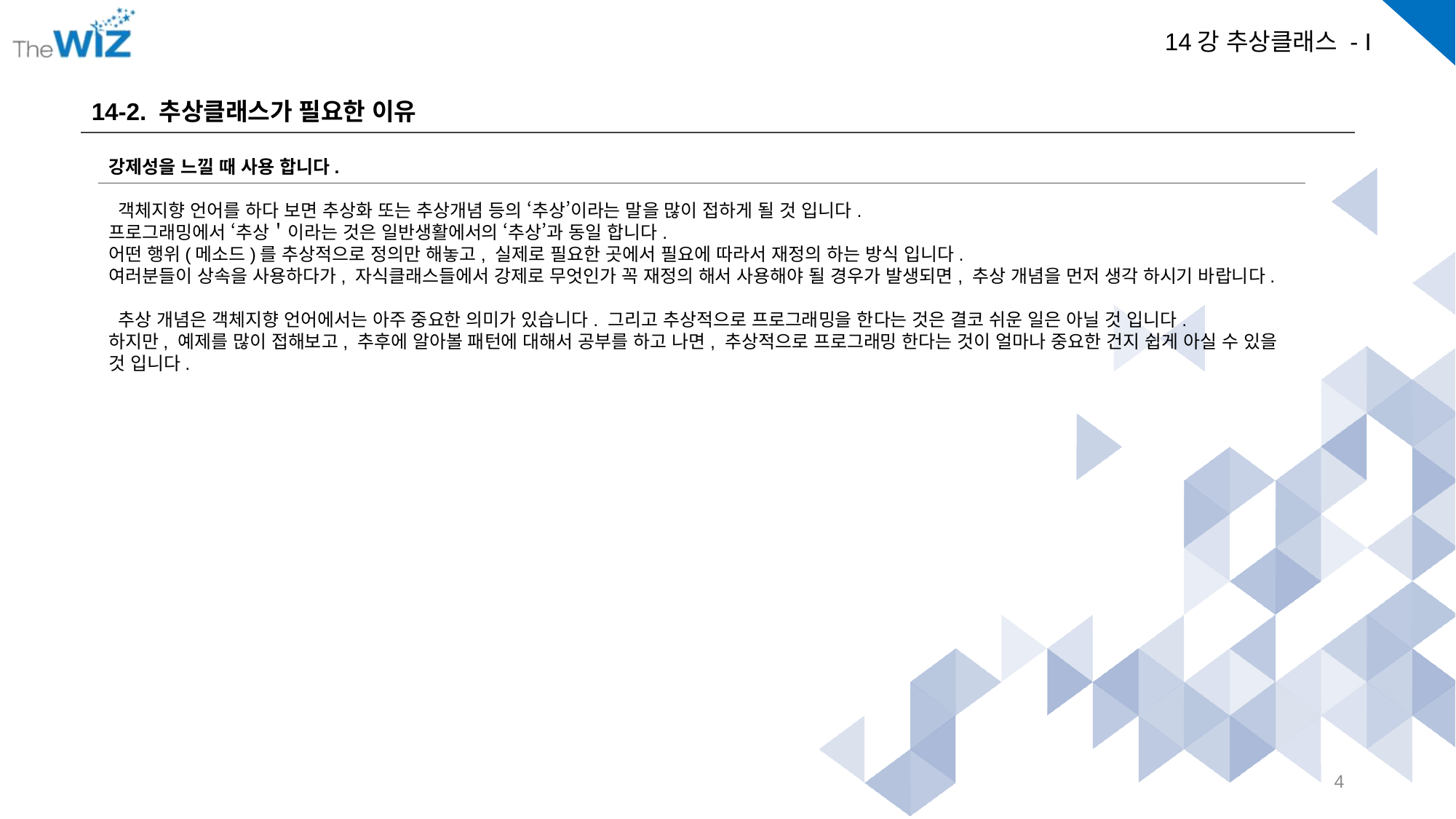

14-2. 추상클래스가 필요한 이유
강제성을 느낄 때 사용 합니다.

 객체지향 언어를 하다 보면 추상화 또는 추상개념 등의 ‘추상’이라는 말을 많이 접하게 될 것 입니다.
프로그래밍에서 ‘추상＇이라는 것은 일반생활에서의 ‘추상’과 동일 합니다.
어떤 행위(메소드)를 추상적으로 정의만 해놓고, 실제로 필요한 곳에서 필요에 따라서 재정의 하는 방식 입니다.
여러분들이 상속을 사용하다가, 자식클래스들에서 강제로 무엇인가 꼭 재정의 해서 사용해야 될 경우가 발생되면, 추상 개념을 먼저 생각 하시기 바랍니다.

 추상 개념은 객체지향 언어에서는 아주 중요한 의미가 있습니다. 그리고 추상적으로 프로그래밍을 한다는 것은 결코 쉬운 일은 아닐 것 입니다.
하지만, 예제를 많이 접해보고, 추후에 알아볼 패턴에 대해서 공부를 하고 나면, 추상적으로 프로그래밍 한다는 것이 얼마나 중요한 건지 쉽게 아실 수 있을 것 입니다.
4